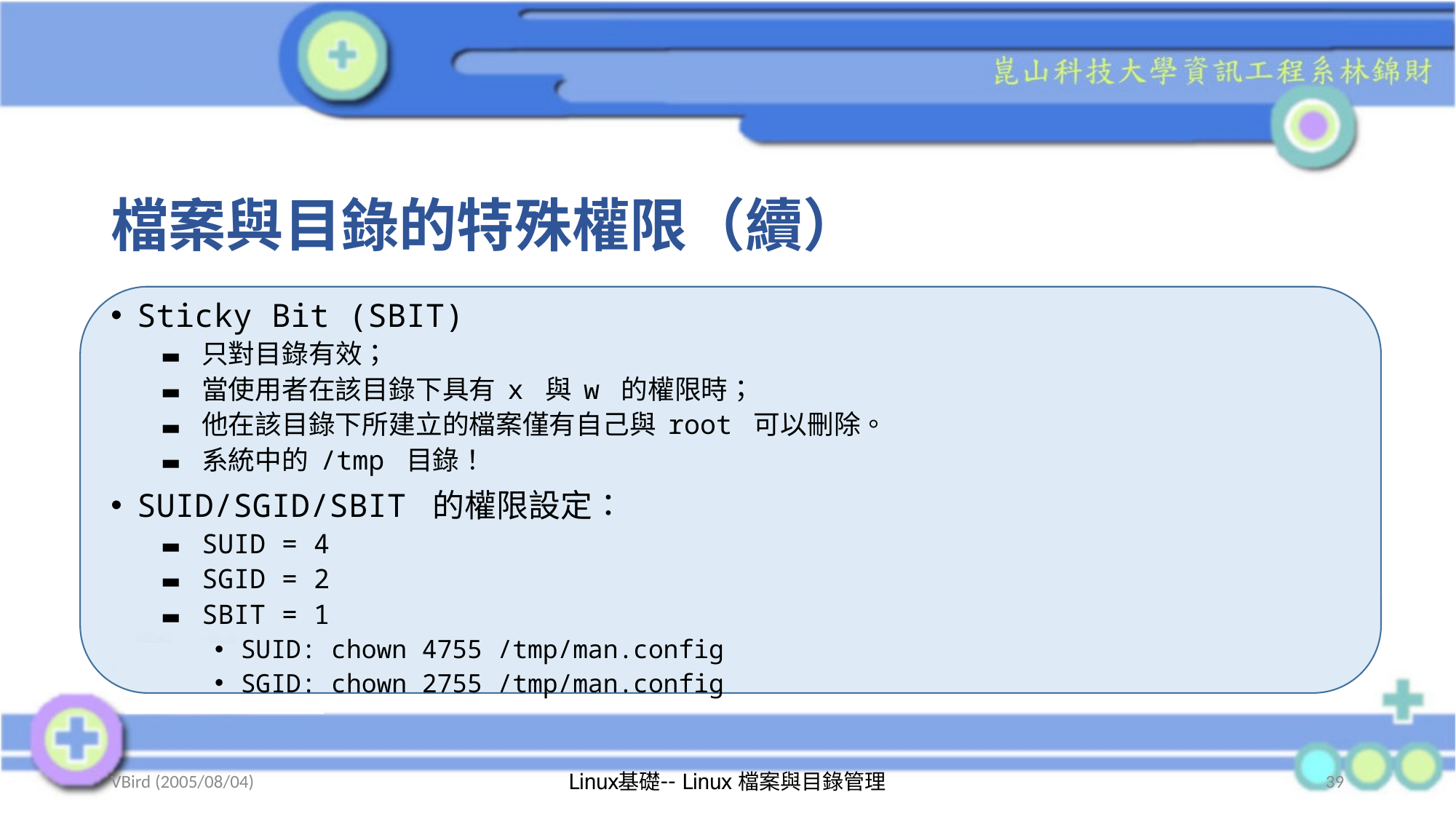

# 檔案與目錄的特殊權限（續）

Sticky Bit (SBIT)
只對目錄有效；
當使用者在該目錄下具有 x 與 w 的權限時；
他在該目錄下所建立的檔案僅有自己與 root 可以刪除。
系統中的 /tmp 目錄！
SUID/SGID/SBIT 的權限設定：
SUID = 4
SGID = 2
SBIT = 1
SUID: chown 4755 /tmp/man.config
SGID: chown 2755 /tmp/man.config
VBird (2005/08/04)
Linux基礎-- Linux 檔案與目錄管理
39